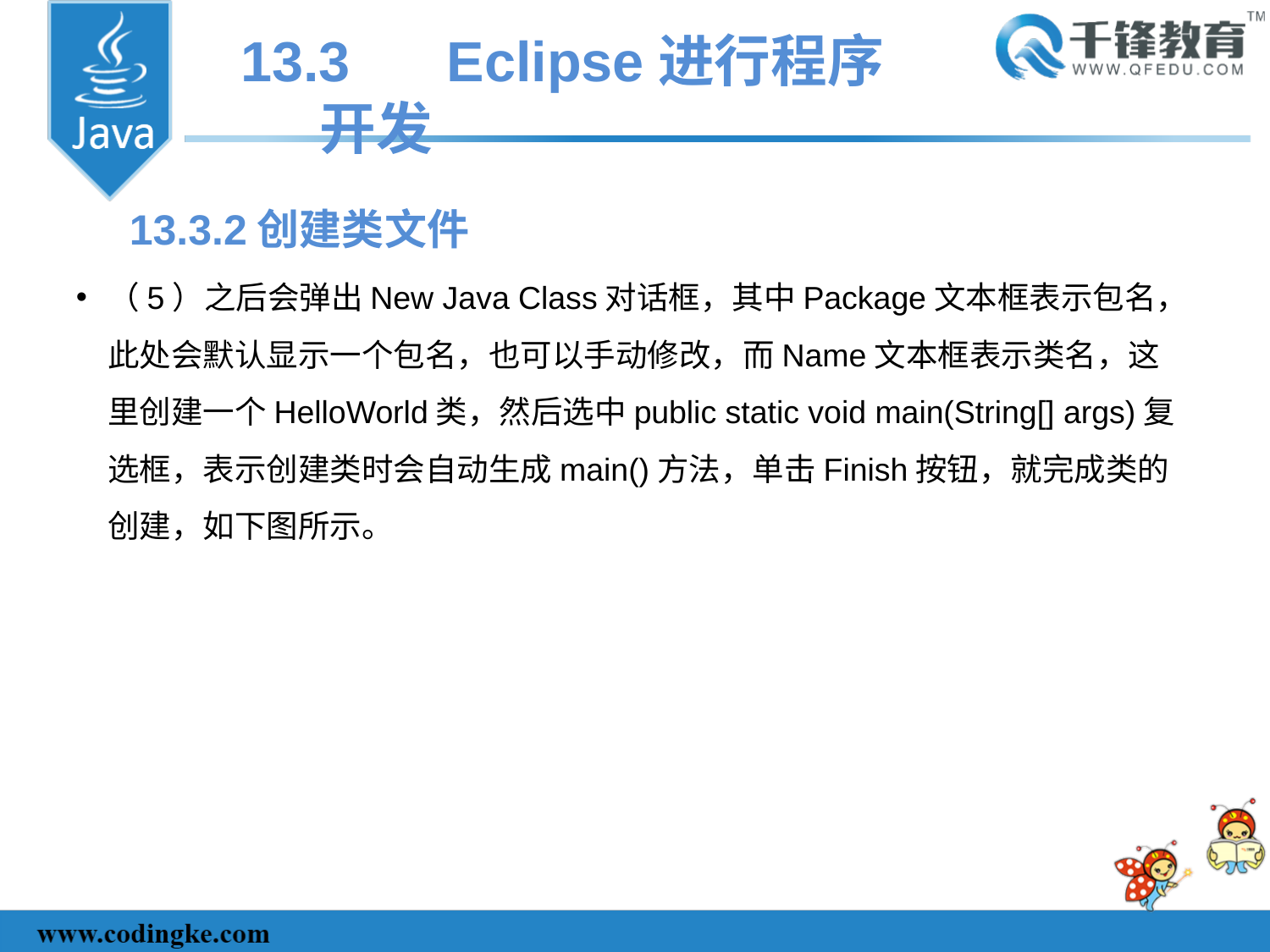

13.3	Eclipse进行程序开发
13.3.2创建类文件

（5）之后会弹出New Java Class对话框，其中Package文本框表示包名，此处会默认显示一个包名，也可以手动修改，而Name文本框表示类名，这里创建一个HelloWorld类，然后选中public static void main(String[] args)复选框，表示创建类时会自动生成main()方法，单击Finish按钮，就完成类的创建，如下图所示。